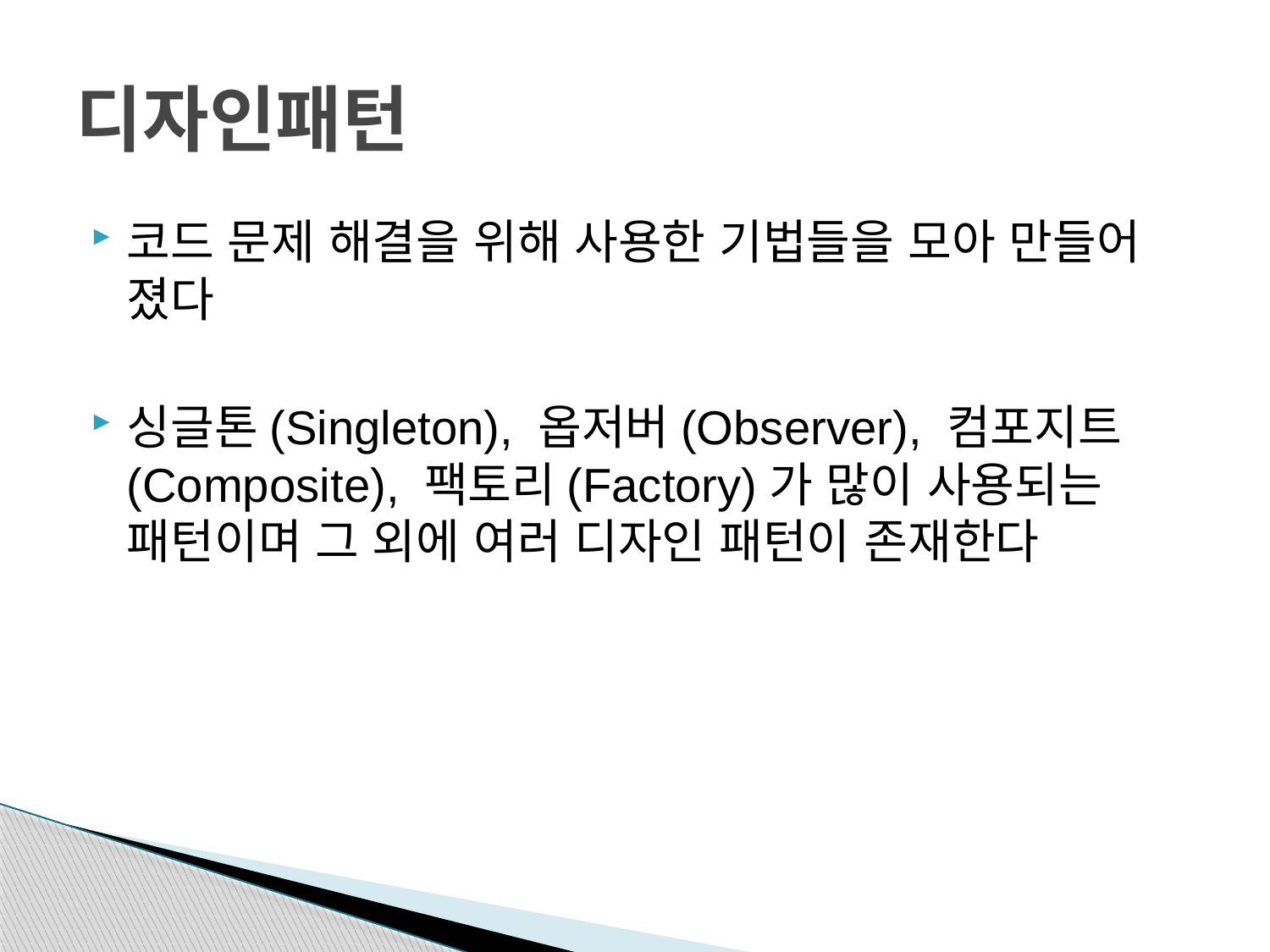

# 디자인패턴
코드 문제 해결을 위해 사용한 기법들을 모아 만들어 졌다

싱글톤(Singleton), 옵저버(Observer), 컴포지트(Composite), 팩토리(Factory)가 많이 사용되는 패턴이며 그 외에 여러 디자인 패턴이 존재한다